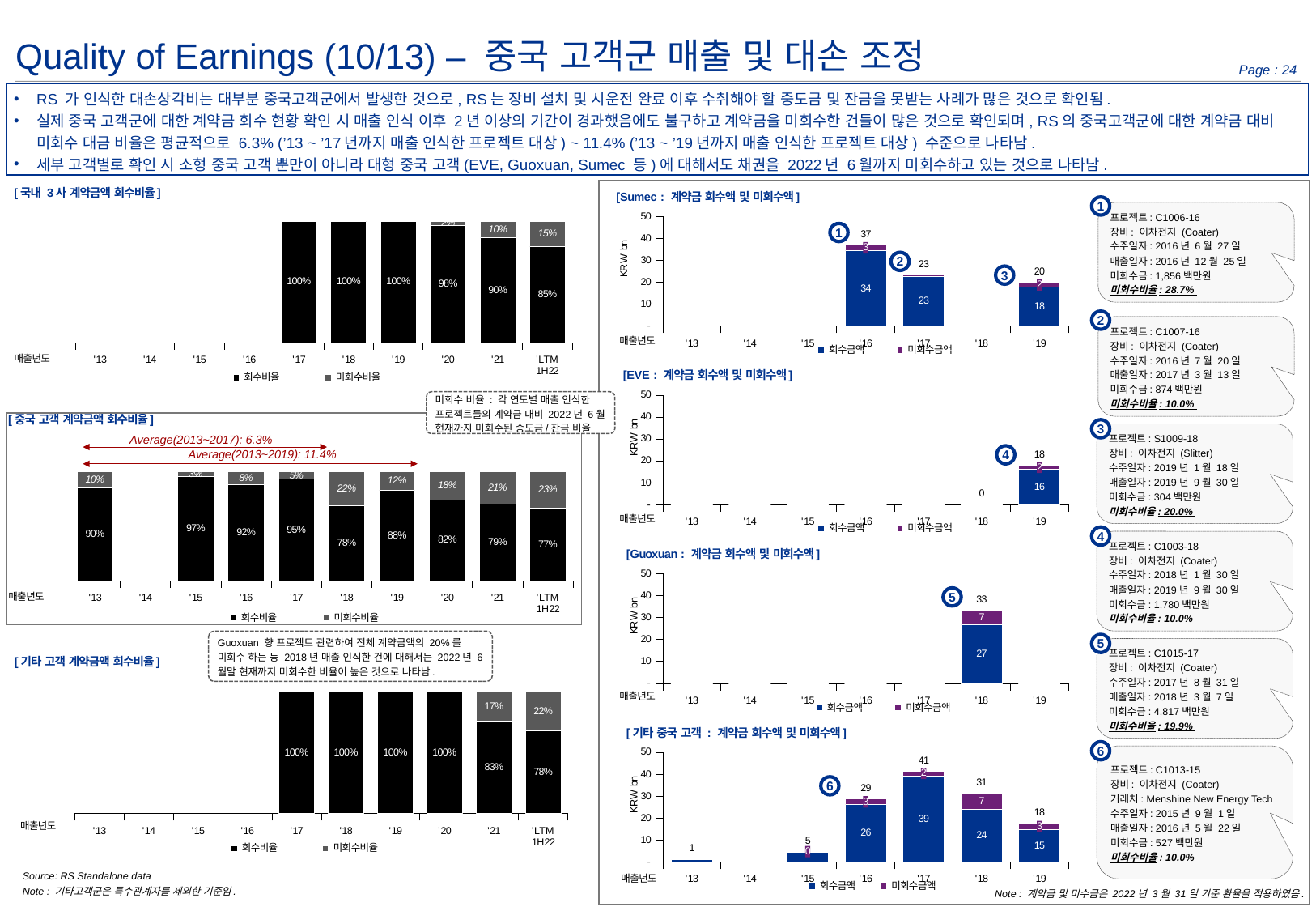

Quality of Earnings (10/13) – 중국 고객군 매출 및 대손 조정
RS 가 인식한 대손상각비는 대부분 중국고객군에서 발생한 것으로, RS는 장비 설치 및 시운전 완료 이후 수취해야 할 중도금 및 잔금을 못받는 사례가 많은 것으로 확인됨.
실제 중국 고객군에 대한 계약금 회수 현황 확인 시 매출 인식 이후 2년 이상의 기간이 경과했음에도 불구하고 계약금을 미회수한 건들이 많은 것으로 확인되며, RS의 중국고객군에 대한 계약금 대비 미회수 대금 비율은 평균적으로 6.3% (’13 ~ ’17년까지 매출 인식한 프로젝트 대상) ~ 11.4% (’13 ~ ’19년까지 매출 인식한 프로젝트 대상) 수준으로 나타남.
세부 고객별로 확인 시 소형 중국 고객 뿐만이 아니라 대형 중국 고객(EVE, Guoxuan, Sumec 등)에 대해서도 채권을 2022년 6월까지 미회수하고 있는 것으로 나타남.

### Chart: [국내 3사 계약금액 회수비율]

| Category |  |  |
|---|---|---|
| '13 | 0.0 | 0.0 |
| '14 | 0.0 | 0.0 |
| '15 | 0.0 | 0.0 |
| '16 | 0.0 | 0.0 |
| '17 | 1.0 | 0.0 |
| '18 | 0.999694054937968 | 0.0003059450620319648 |
| '19 | 1.0 | 0.0 |
| '20 | 0.9759493161210775 | 0.024050683878922507 |
| '21 | 0.9035766442109978 | 0.09642335578900219 |
| 'LTM
1H22 | 0.8523849546115163 | 0.1476150453884837 |

### Chart: [Sumec : 계약금 회수액 및 미회수액]

| Category |  |  |  |
|---|---|---|---|
| '13 | 0.0 | 0.0 | 0.0 |
| '14 | 0.0 | 0.0 | 0.0 |
| '15 | 0.0 | 0.0 | 0.0 |
| '16 | 34295183520.0 | 2732775600.0 | 37027959120.0 |
| '17 | 22550544600.0 | 874197600.0 | 23424742200.0 |
| '18 | 0.0 | 0.0 | 0.0 |
| '19 | 17650969584.0 | 2237752176.0 | 19888721760.0 |
1
프로젝트: C1006-16
장비: 이차전지 (Coater)
수주일자: 2016년 6월 27일
매출일자: 2016년 12월 25일
미회수금: 1,856백만원
미회수비율: 28.7%
1
2
3
2
프로젝트: C1007-16
장비: 이차전지 (Coater)
수주일자: 2016년 7월 20일
매출일자: 2017년 3월 13일
미회수금: 874백만원
미회수비율: 10.0%

### Chart: [EVE : 계약금 회수액 및 미회수액]

| Category |  |  |  |
|---|---|---|---|
| '13 | 0.0 | 0.0 | 0.0 |
| '14 | 0.0 | 0.0 | 0.0 |
| '15 | 0.0 | 0.0 | 0.0 |
| '16 | 0.0 | 0.0 | 0.0 |
| '17 | 0.0 | 0.0 | 0.0 |
| '18 | 27763644.0 | 0.0 | 27763644.0 |
| '19 | 16121016190.8 | 1779876000.0 | 17900892190.8 |
미회수 비율 : 각 연도별 매출 인식한 프로젝트들의 계약금 대비 2022년 6월 현재까지 미회수된 중도금/잔금 비율

### Chart: [중국 고객 계약금액 회수비율]

| Category |  |  |
|---|---|---|
| '13 | 0.8999809523809523 | 0.10001904761904767 |
| '14 | 0.0 | 0.0 |
| '15 | 0.9682487322829395 | 0.031751267717060494 |
| '16 | 0.9193141454790145 | 0.08068585452098553 |
| '17 | 0.9527648510642703 | 0.047235148935729665 |
| '18 | 0.7833202017121308 | 0.2166797982878692 |
| '19 | 0.8798979618941195 | 0.1201020381058805 |
| '20 | 0.820933370514443 | 0.17906662948555696 |
| '21 | 0.7944144500565004 | 0.20558554994349965 |
| 'LTM
1H22 | 0.7670689703745063 | 0.23293102962549372 |
3
프로젝트: S1009-18
장비: 이차전지 (Slitter)
수주일자: 2019년 1월 18일
매출일자: 2019년 9월 30일
미회수금: 304백만원
미회수비율: 20.0%
Average(2013~2017): 6.3%
4
Average(2013~2019): 11.4%
4
프로젝트: C1003-18
장비: 이차전지 (Coater)
수주일자: 2018년 1월 30일
매출일자: 2019년 9월 30일
미회수금: 1,780백만원
미회수비율: 10.0%

### Chart: [Guoxuan : 계약금 회수액 및 미회수액]

| Category |  |  |  |
|---|---|---|---|
| '13 | 0.0 | 0.0 | 0.0 |
| '14 | 0.0 | 0.0 | 0.0 |
| '15 | 0.0 | 0.0 | 0.0 |
| '16 | 0.0 | 0.0 | 0.0 |
| '17 | 0.0 | 0.0 | 0.0 |
| '18 | 26639648673.6 | 6512166720.0 | 33151815393.6 |
| '19 | 0.0 | 0.0 | 0.0 |
5
Guoxuan 향 프로젝트 관련하여 전체 계약금액의 20%를 미회수 하는 등 2018년 매출 인식한 건에 대해서는 2022년 6월말 현재까지 미회수한 비율이 높은 것으로 나타남.
5
프로젝트: C1015-17
장비: 이차전지 (Coater)
수주일자: 2017년 8월 31일
매출일자: 2018년 3월 7일
미회수금: 4,817백만원
미회수비율: 19.9%

### Chart: [기타 고객 계약금액 회수비율]

| Category |  |  |
|---|---|---|
| '13 | 0.0 | 0.0 |
| '14 | 0.0 | 0.0 |
| '15 | 0.0 | 0.0 |
| '16 | 0.0 | 0.0 |
| '17 | 1.0 | 0.0 |
| '18 | 1.0 | 0.0 |
| '19 | 1.0 | 0.0 |
| '20 | 0.9993272744786253 | 0.0006727255213746508 |
| '21 | 0.8319279437164786 | 0.1680720562835214 |
| 'LTM
1H22 | 0.7787419207702699 | 0.22125807922973006 |

### Chart: [기타 중국 고객 : 계약금 회수액 및 미회수액]

| Category |  |  |  |
|---|---|---|---|
| '13 | 1144181784.0 | 127158216.0 | 1271340000.0 |
| '14 | 0.0 | 0.0 | 0.0 |
| '15 | 4626428078.616 | 151712004.98399997 | 4778140083.6 |
| '16 | 26140294111.8 | 2571491913.0 | 28711786024.8 |
| '17 | 39269279250.0 | 2190639000.0 | 41459918250.0 |
| '18 | 23984749860.0 | 7499089800.0 | 31483839660.0 |
| '19 | 14886256866.6702 | 2623998881.8818 | 17510255748.552002 |
6
프로젝트: C1013-15
장비: 이차전지 (Coater)
거래처: Menshine New Energy Tech
수주일자: 2015년 9월 1일
매출일자: 2016년 5월 22일
미회수금: 527백만원
미회수비율: 10.0%

6

Source: RS Standalone data
Note : 기타고객군은 특수관계자를 제외한 기준임.

Note : 계약금 및 미수금은 2022년 3월 31일 기준 환율을 적용하였음.